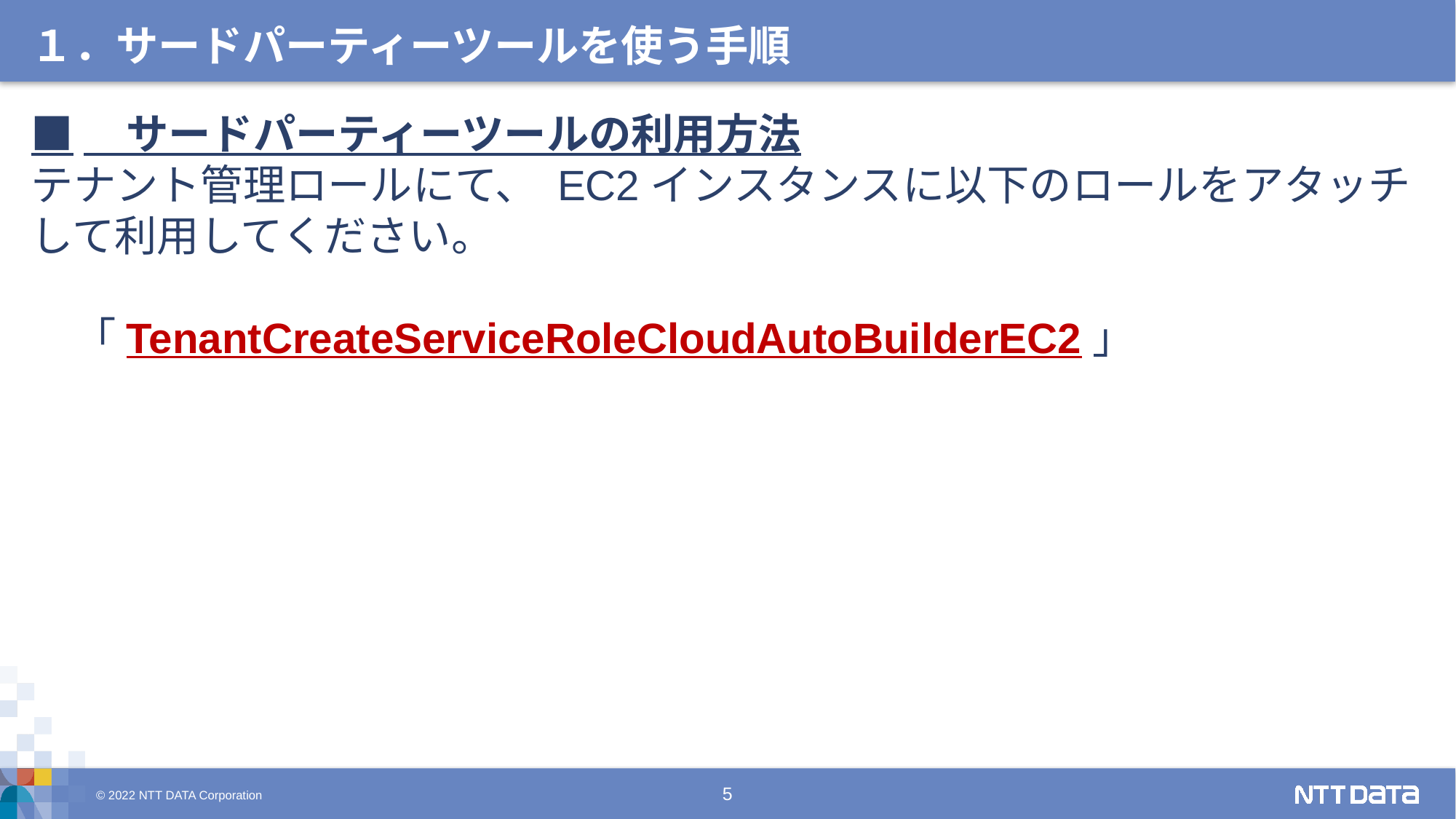

１．サードパーティーツールを使う手順
■　サードパーティーツールの利用方法
テナント管理ロールにて、 EC2インスタンスに以下のロールをアタッチして利用してください。

　「TenantCreateServiceRoleCloudAutoBuilderEC2」